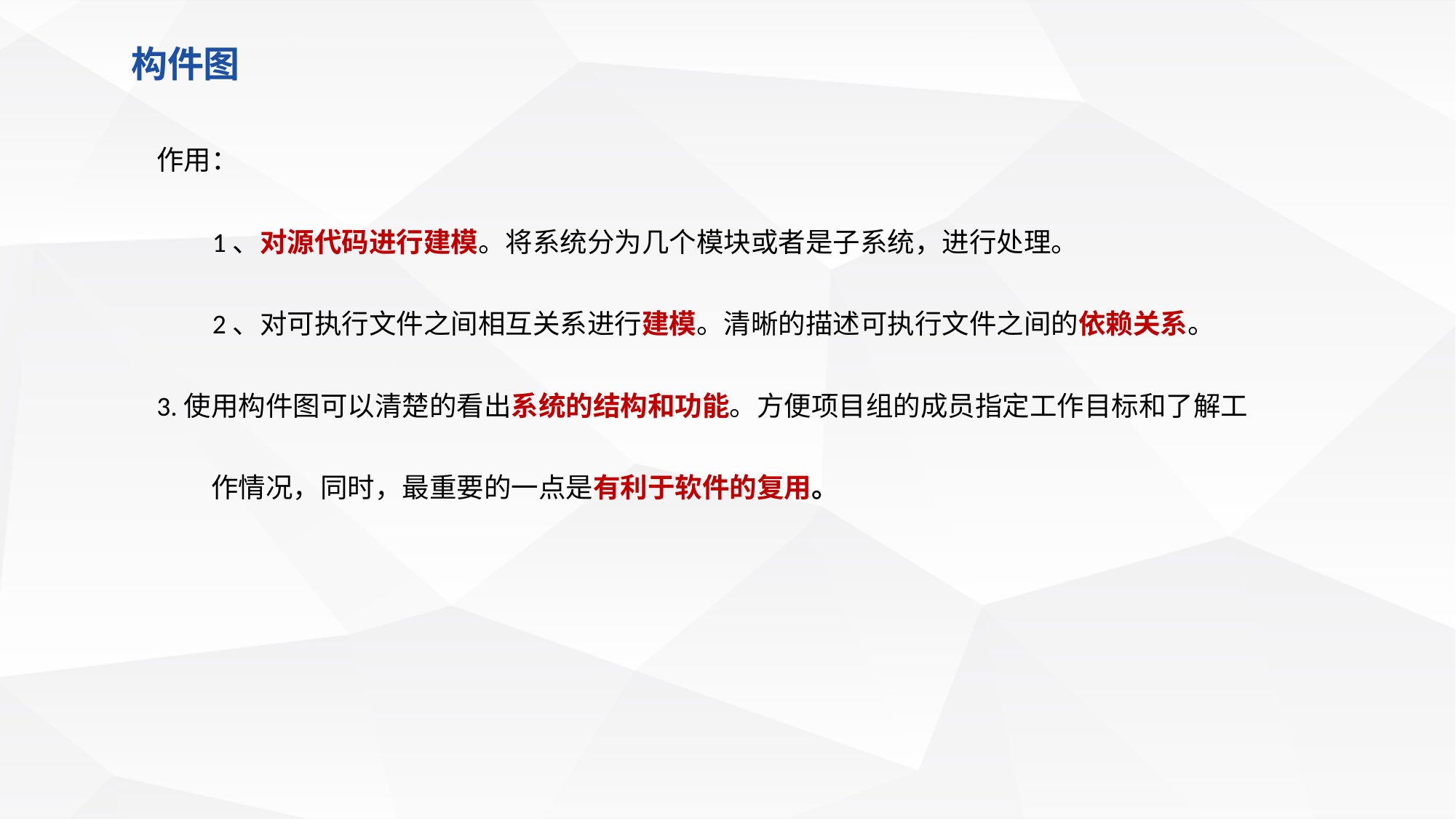

构件图
作用：
         1、对源代码进行建模。将系统分为几个模块或者是子系统，进行处理。
         2、对可执行文件之间相互关系进行建模。清晰的描述可执行文件之间的依赖关系。
3.使用构件图可以清楚的看出系统的结构和功能。方便项目组的成员指定工作目标和了解工	作情况，同时，最重要的一点是有利于软件的复用。